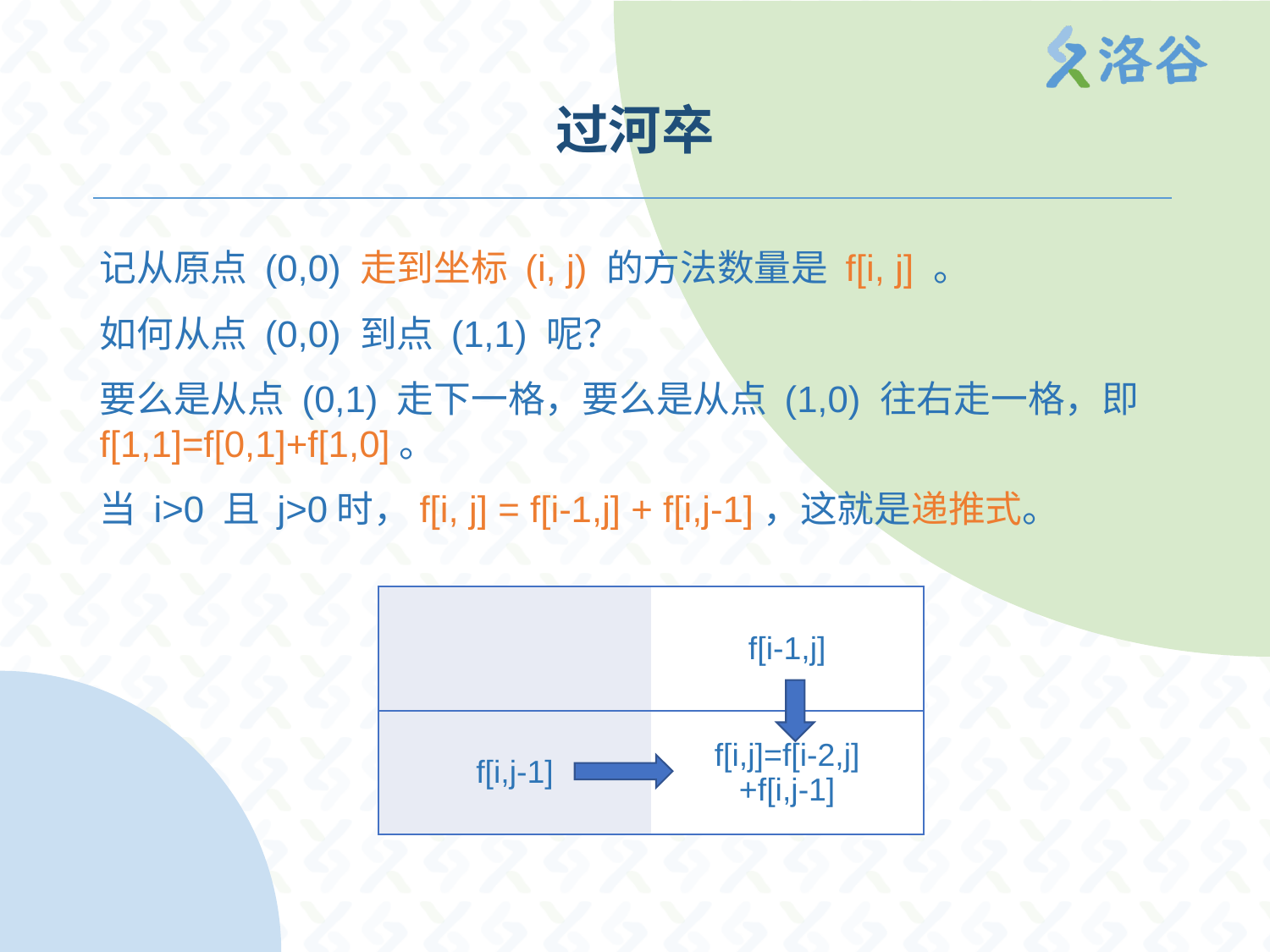

# 过河卒
记从原点 (0,0) 走到坐标 (i, j) 的方法数量是 f[i, j] 。
如何从点 (0,0) 到点 (1,1) 呢？
要么是从点 (0,1) 走下一格，要么是从点 (1,0) 往右走一格，即 f[1,1]=f[0,1]+f[1,0]。
当 i>0 且 j>0时，f[i, j] = f[i-1,j] + f[i,j-1]，这就是递推式。

|  | f[i-1,j] |
| --- | --- |
| f[i,j-1] | f[i,j]=f[i-2,j] +f[i,j-1] |